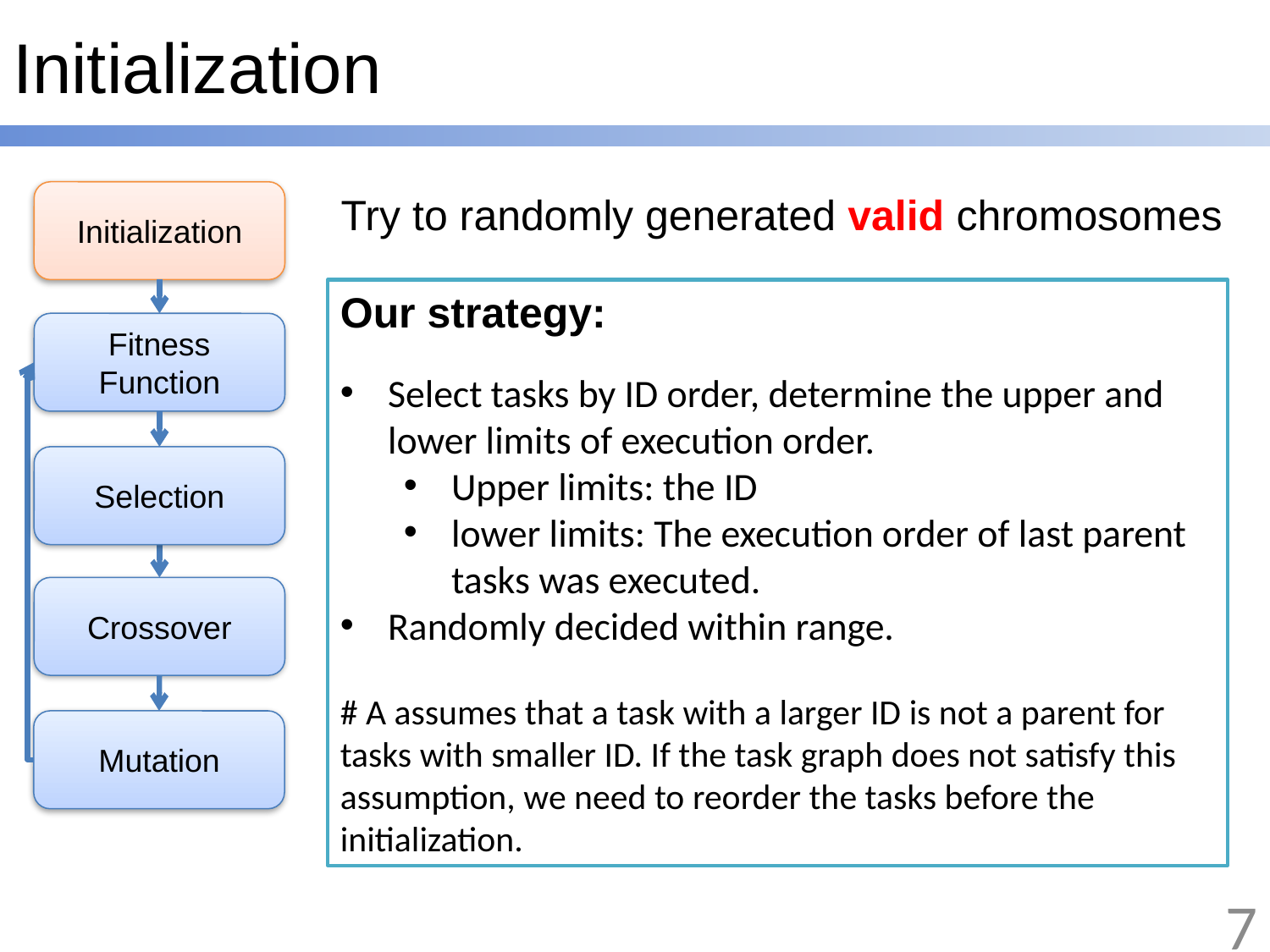

# Initialization
Try to randomly generated valid chromosomes
Initialization
Fitness Function
Selection
Crossover
Mutation
Our strategy:
Select tasks by ID order, determine the upper and lower limits of execution order.
Upper limits: the ID
lower limits: The execution order of last parent tasks was executed.
Randomly decided within range.

# A assumes that a task with a larger ID is not a parent for tasks with smaller ID. If the task graph does not satisfy this assumption, we need to reorder the tasks before the initialization.
T1の実行順の計算：
T1の親はないので
1~1の整数を選択
7